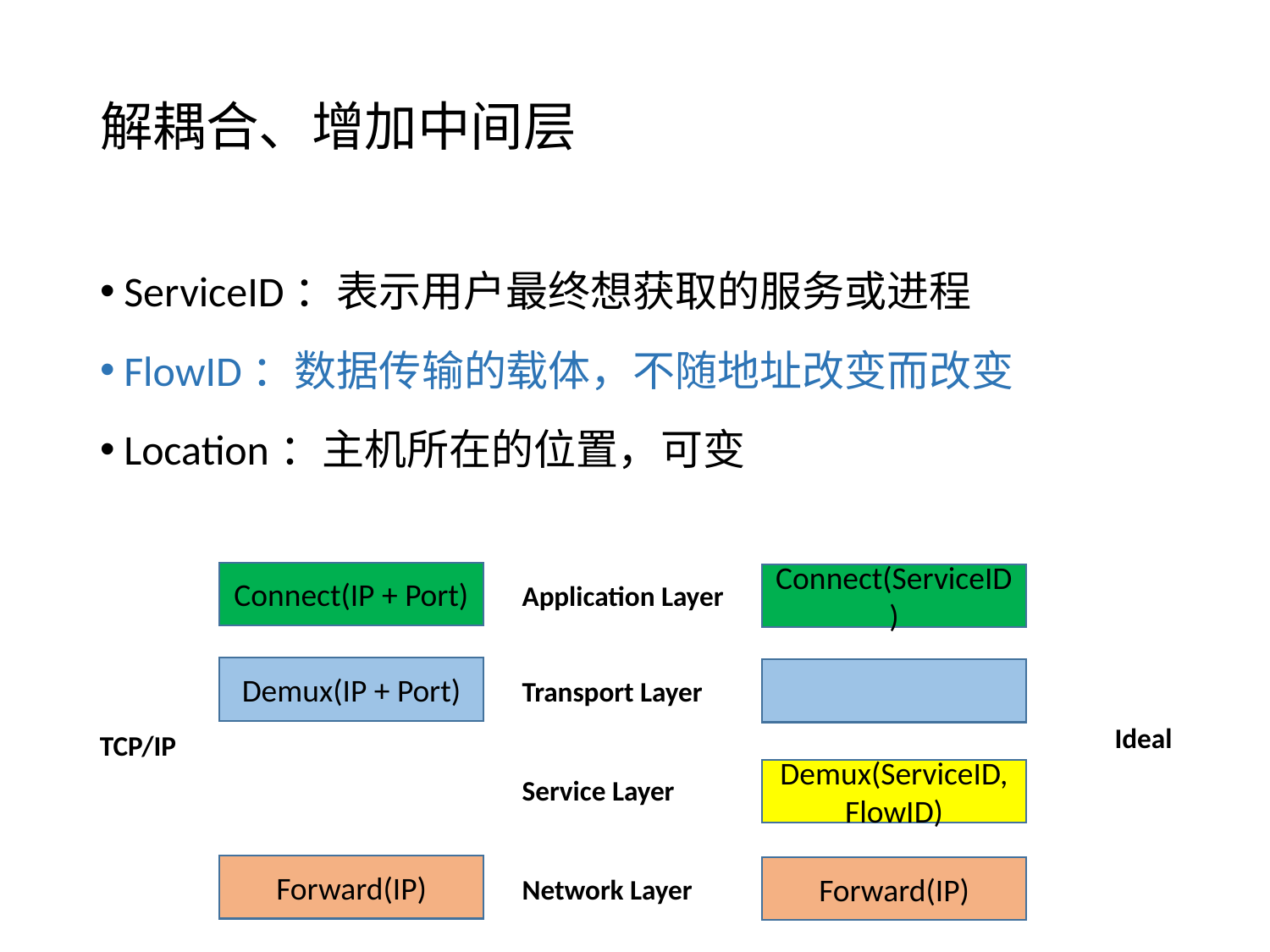

# 解耦合、增加中间层
ServiceID：表示用户最终想获取的服务或进程
FlowID：数据传输的载体，不随地址改变而改变
Location：主机所在的位置，可变
Connect(IP + Port)
Connect(ServiceID)
Application Layer
Demux(IP + Port)

Transport Layer
Ideal
TCP/IP
Demux(ServiceID, FlowID)
Service Layer
Forward(IP)
Forward(IP)
Network Layer
60